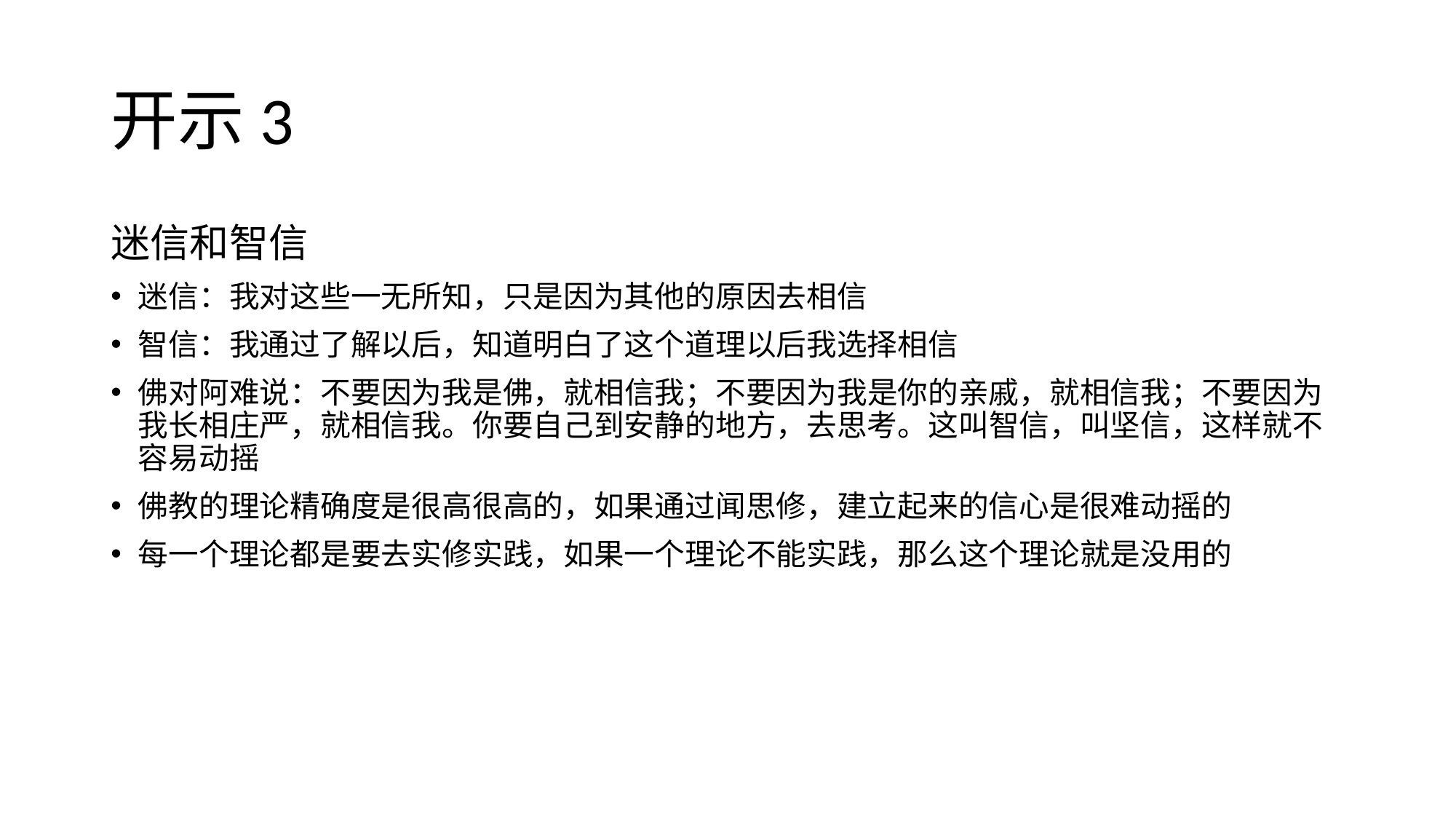

# 开示3
迷信和智信
迷信：我对这些一无所知，只是因为其他的原因去相信
智信：我通过了解以后，知道明白了这个道理以后我选择相信
佛对阿难说：不要因为我是佛，就相信我；不要因为我是你的亲戚，就相信我；不要因为我长相庄严，就相信我。你要自己到安静的地方，去思考。这叫智信，叫坚信，这样就不容易动摇
佛教的理论精确度是很高很高的，如果通过闻思修，建立起来的信心是很难动摇的
每一个理论都是要去实修实践，如果一个理论不能实践，那么这个理论就是没用的